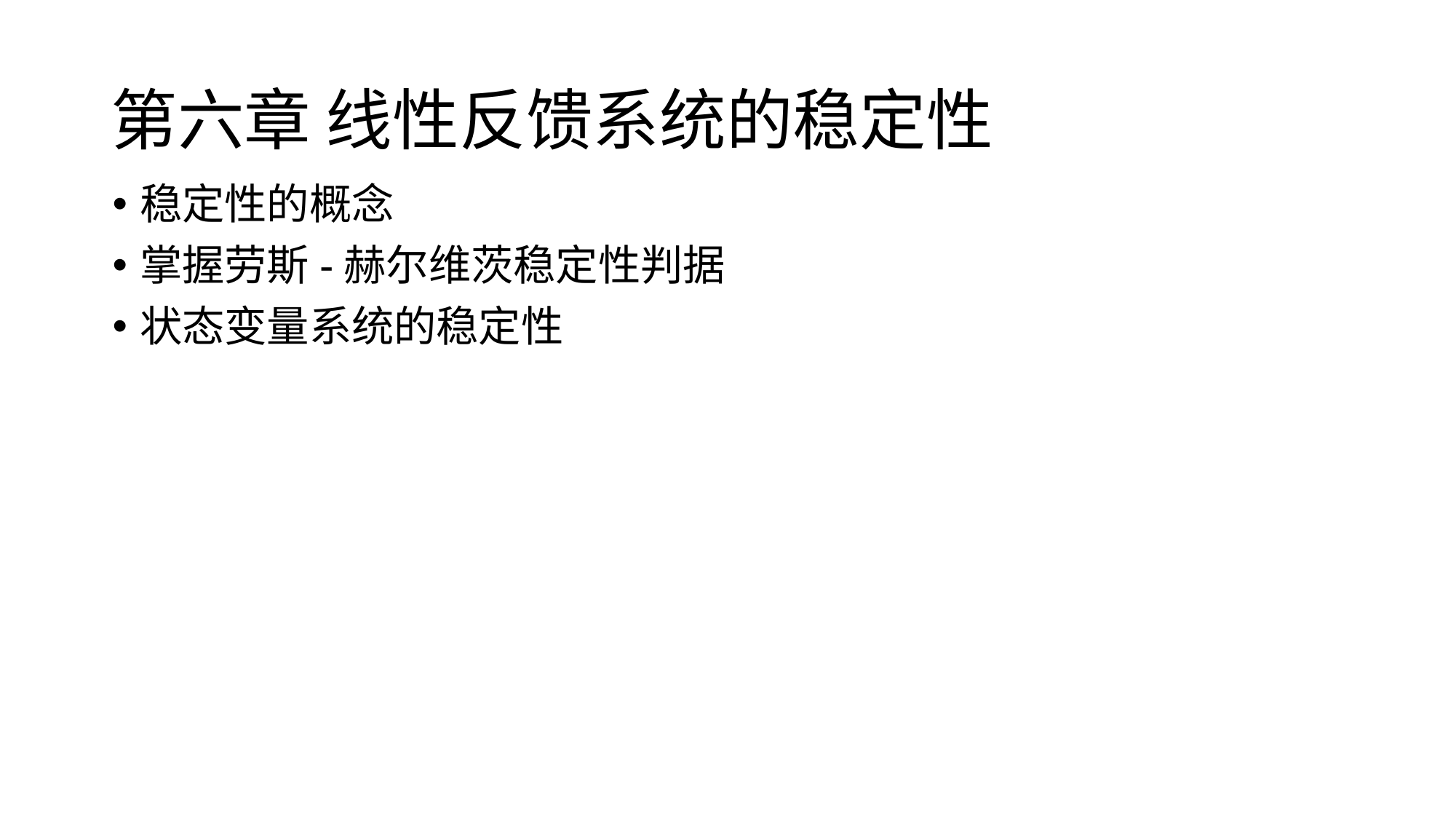

# 第六章 线性反馈系统的稳定性
稳定性的概念
掌握劳斯-赫尔维茨稳定性判据
状态变量系统的稳定性